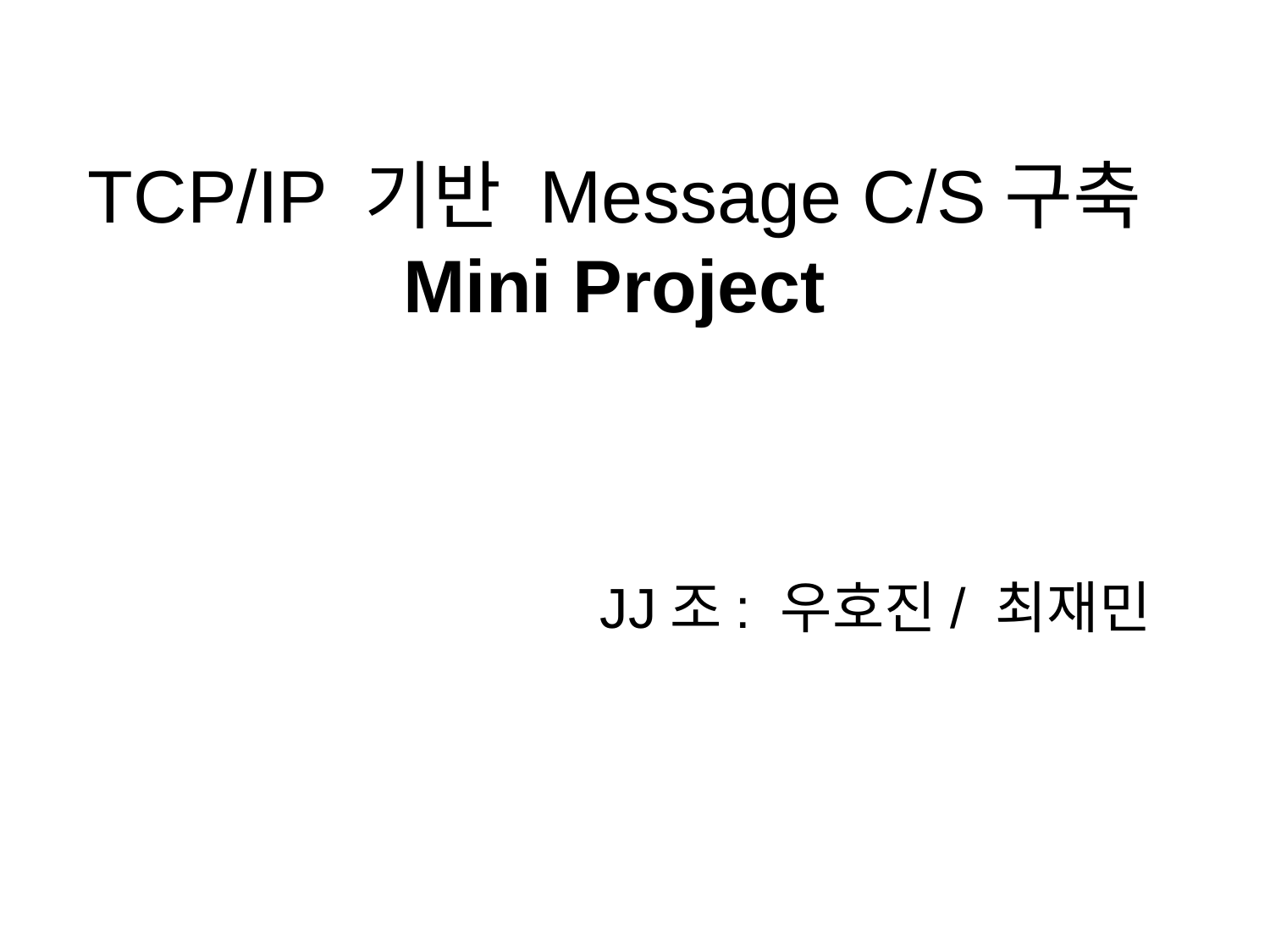

# TCP/IP 기반 Message C/S구축 Mini Project
JJ조: 우호진/ 최재민